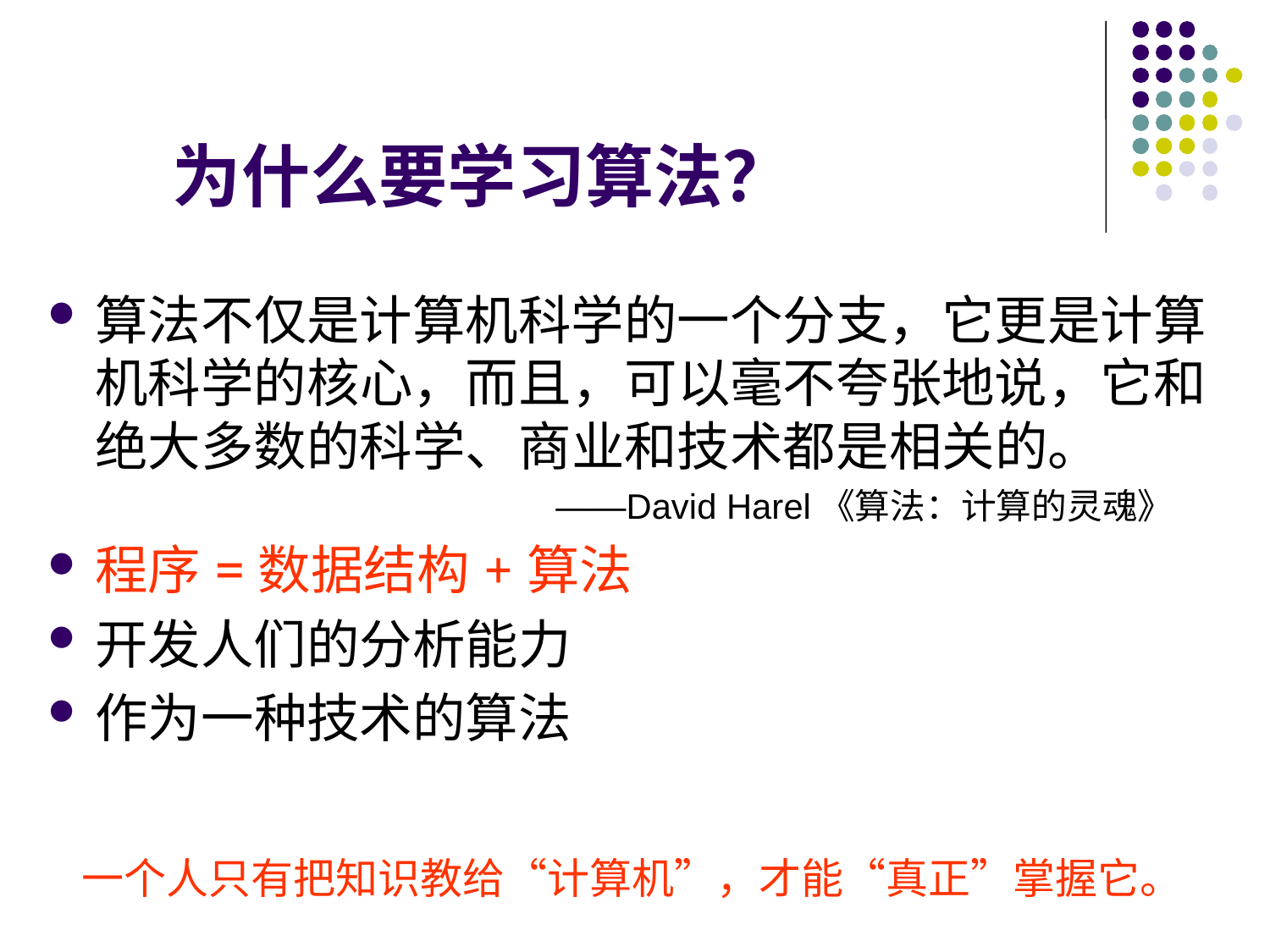

为什么要学习算法？
算法不仅是计算机科学的一个分支，它更是计算机科学的核心，而且，可以毫不夸张地说，它和绝大多数的科学、商业和技术都是相关的。
				——David Harel《算法：计算的灵魂》
程序=数据结构+算法
开发人们的分析能力
作为一种技术的算法
一个人只有把知识教给“计算机”，才能“真正”掌握它。